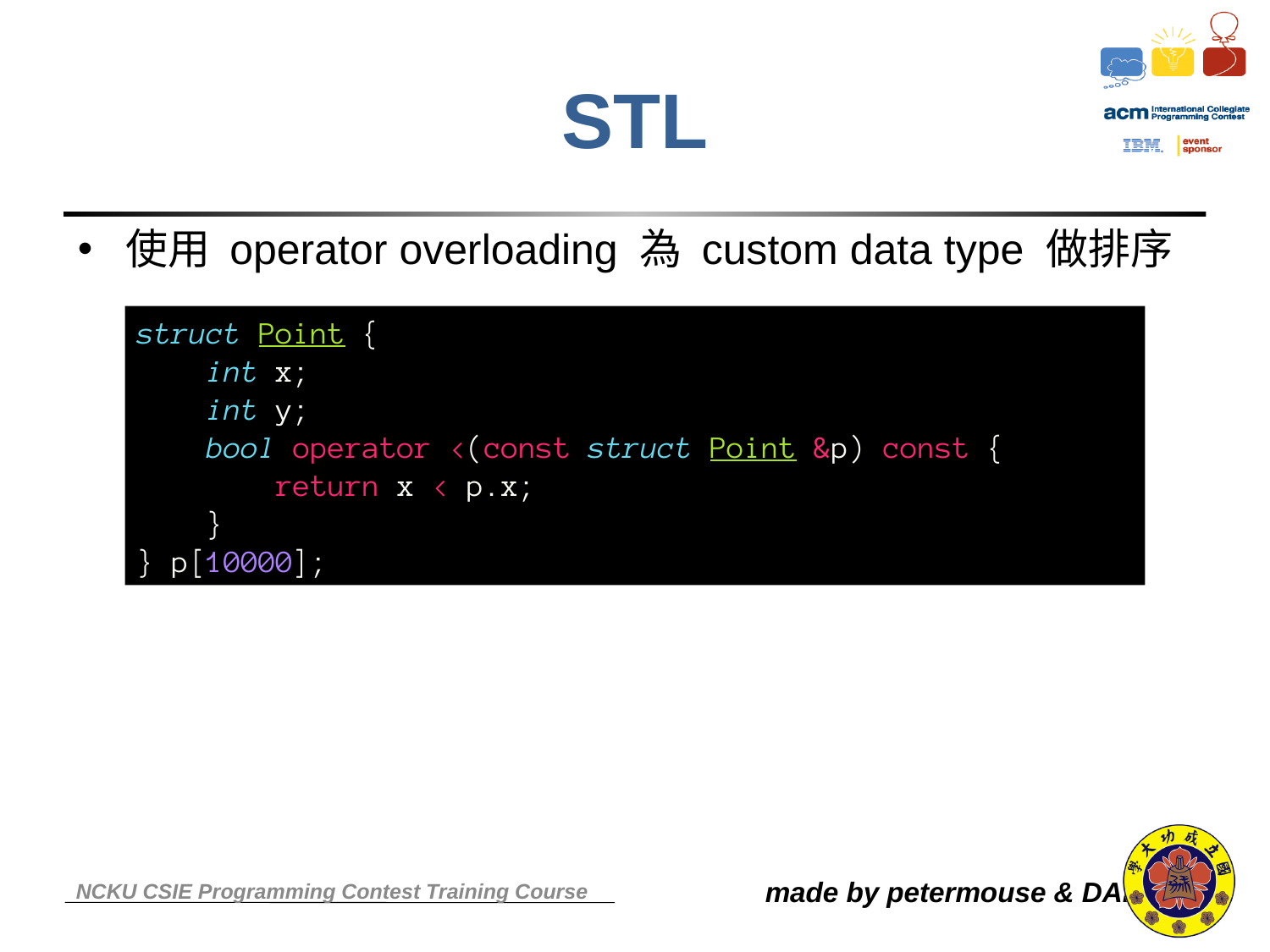

# STL
使用 operator overloading 為 custom data type 做排序

struct Point {
    int x;
    int y;
    bool operator <(const struct Point &p) const {
        return x < p.x;
    }
} p[10000];